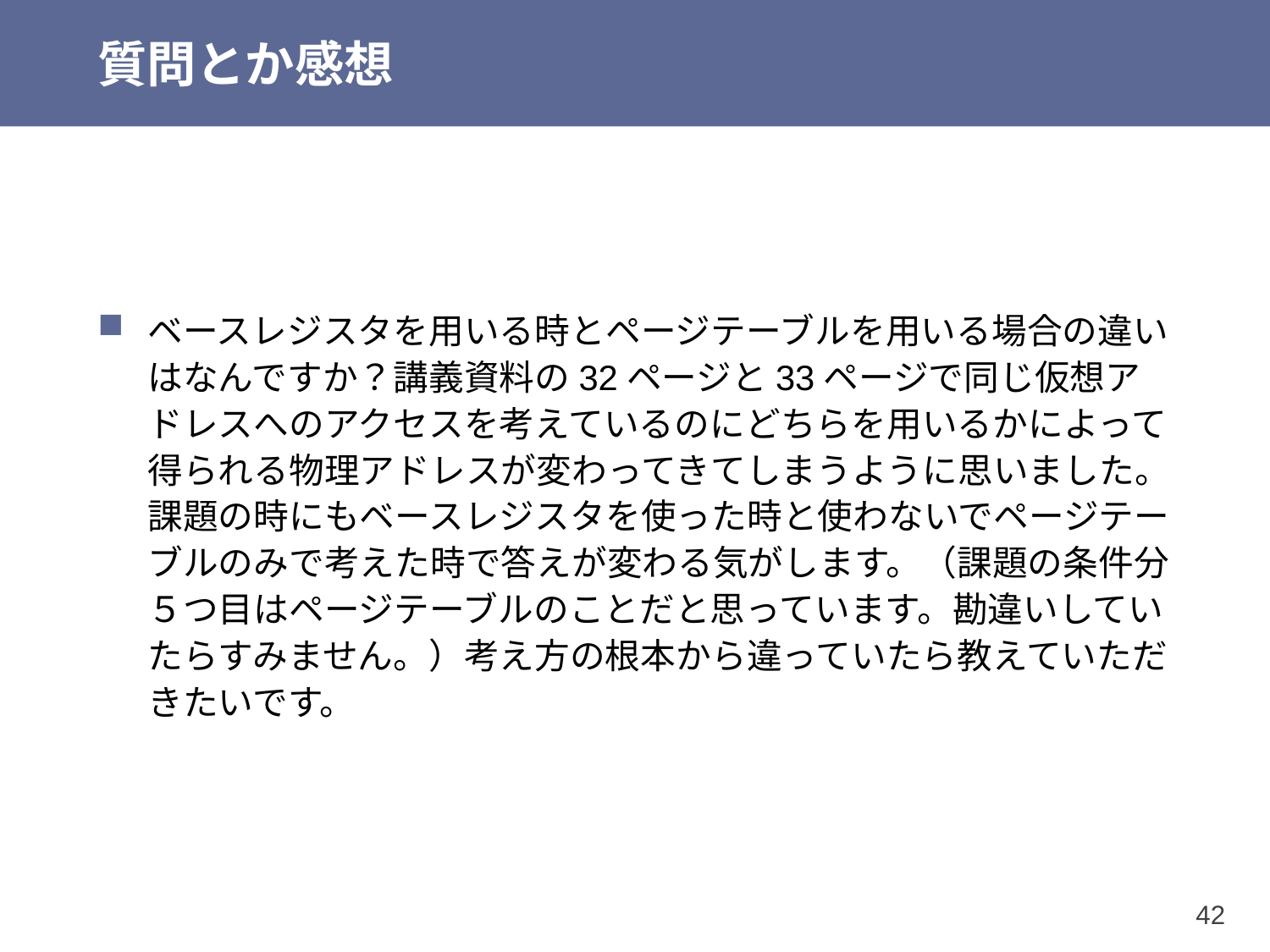

# 質問とか感想
ベースレジスタを用いる時とページテーブルを用いる場合の違いはなんですか？講義資料の32ページと33ページで同じ仮想アドレスへのアクセスを考えているのにどちらを用いるかによって得られる物理アドレスが変わってきてしまうように思いました。課題の時にもベースレジスタを使った時と使わないでページテーブルのみで考えた時で答えが変わる気がします。（課題の条件分５つ目はページテーブルのことだと思っています。勘違いしていたらすみません。）考え方の根本から違っていたら教えていただきたいです。